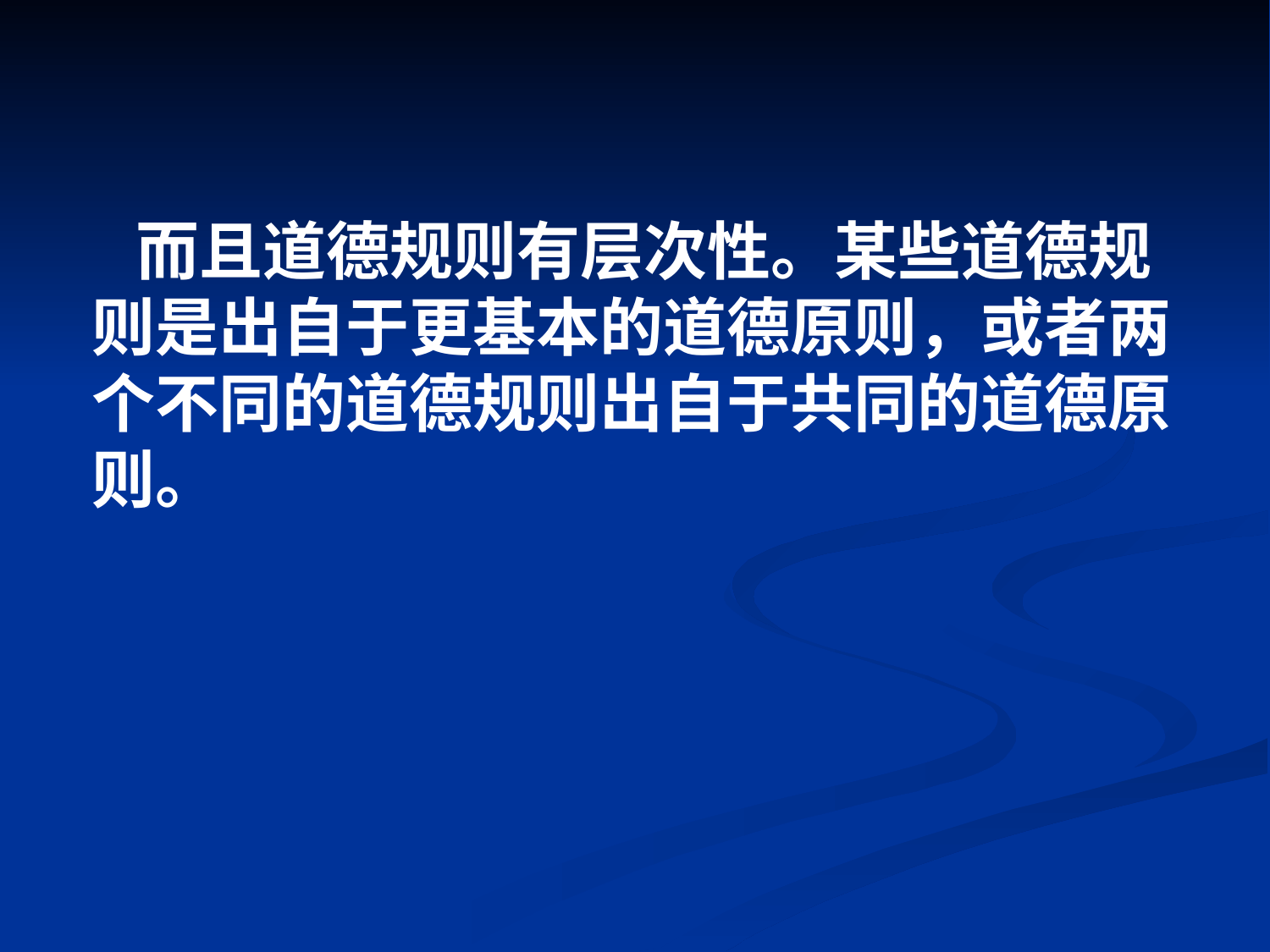

而且道德规则有层次性。某些道德规则是出自于更基本的道德原则，或者两个不同的道德规则出自于共同的道德原则。